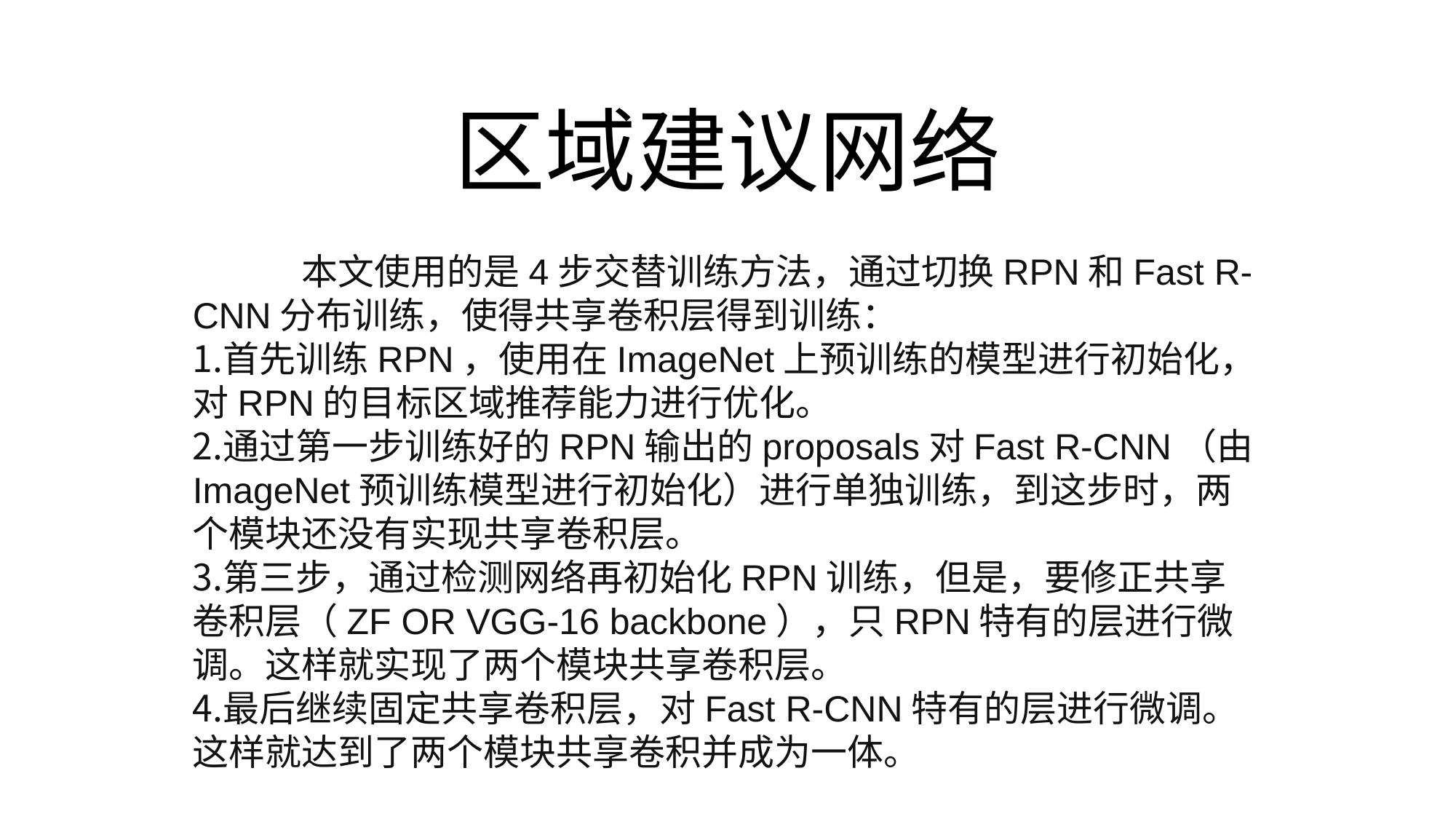

# 区域建议网络
	本文使用的是4步交替训练方法，通过切换RPN和Fast R-CNN分布训练，使得共享卷积层得到训练：
首先训练RPN，使用在ImageNet上预训练的模型进行初始化，对RPN的目标区域推荐能力进行优化。
通过第一步训练好的RPN输出的proposals对Fast R-CNN（由ImageNet预训练模型进行初始化）进行单独训练，到这步时，两个模块还没有实现共享卷积层。
第三步，通过检测网络再初始化RPN训练，但是，要修正共享卷积层（ZF OR VGG-16 backbone），只RPN特有的层进行微调。这样就实现了两个模块共享卷积层。
最后继续固定共享卷积层，对Fast R-CNN特有的层进行微调。这样就达到了两个模块共享卷积并成为一体。